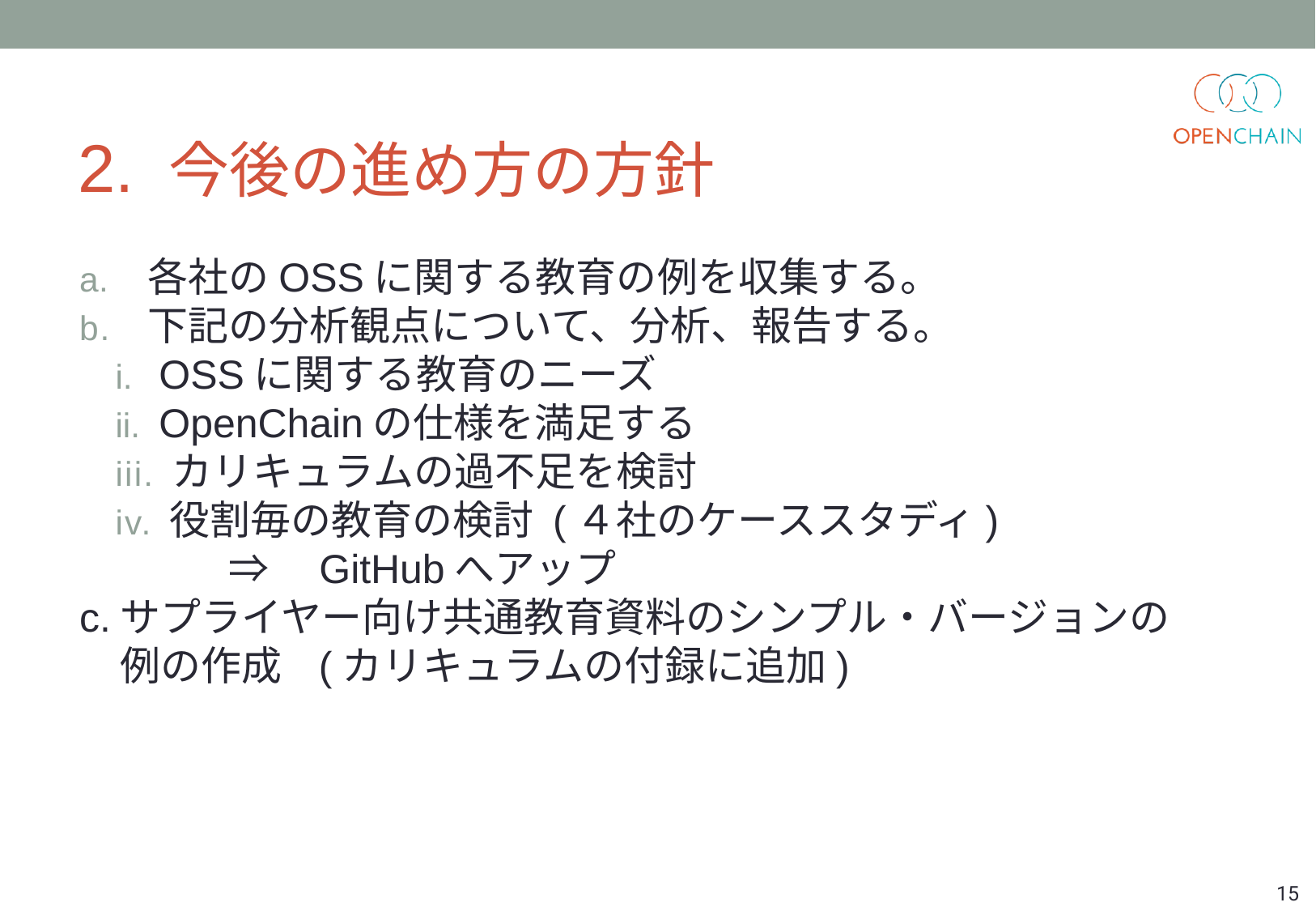

# 2. 今後の進め方の方針
各社のOSSに関する教育の例を収集する。
下記の分析観点について、分析、報告する。
 OSSに関する教育のニーズ
 OpenChainの仕様を満足する
 カリキュラムの過不足を検討
 役割毎の教育の検討 (４社のケーススタディ)
　　⇒　GitHubへアップ
c.サプライヤー向け共通教育資料のシンプル・バージョンの
　例の作成   (カリキュラムの付録に追加)
15